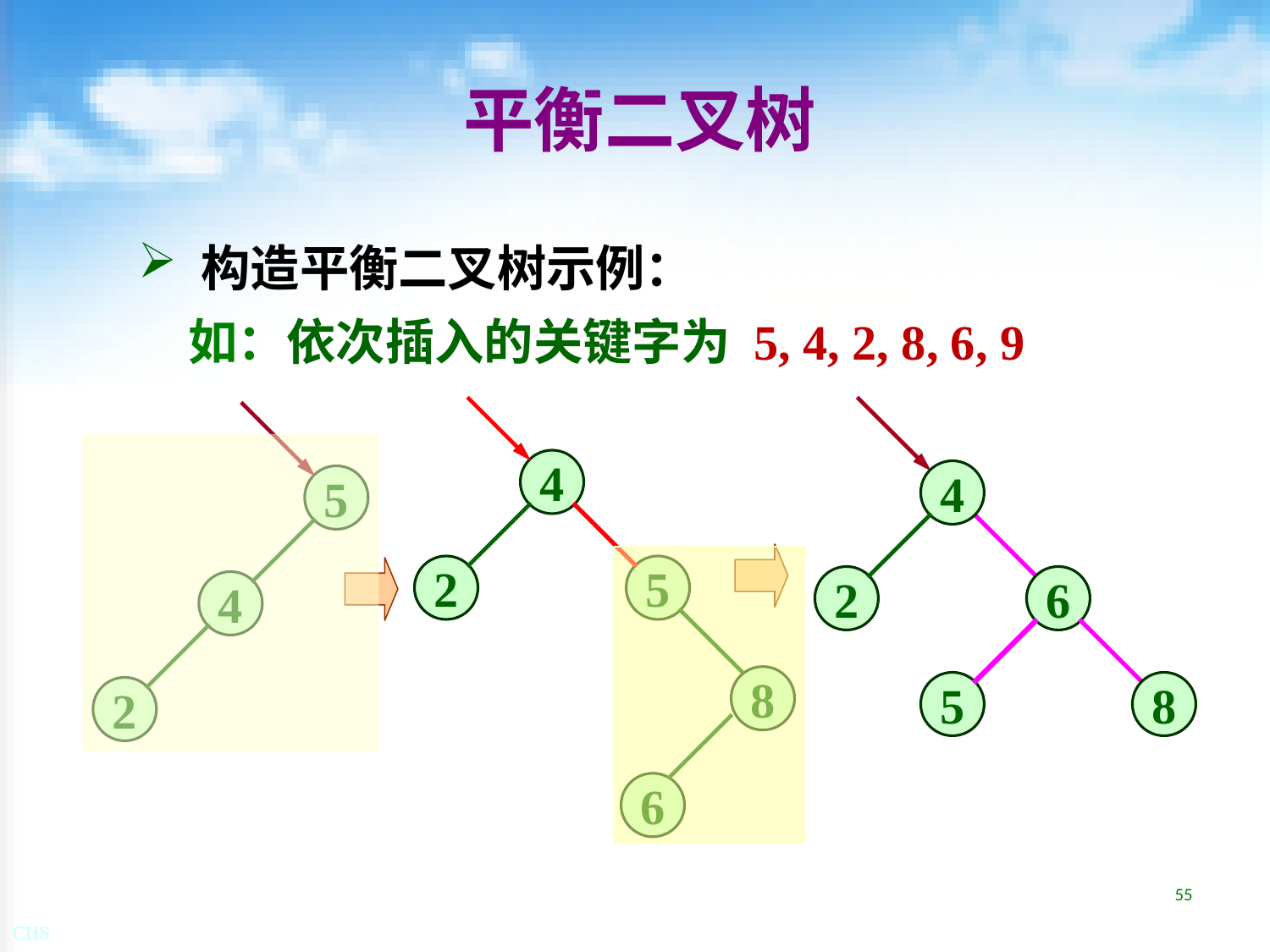

# 平衡二叉树
 构造平衡二叉树示例：
　如：依次插入的关键字为 5, 4, 2, 8, 6, 9

4
4
5

2
5

2
6
4

8
5
8
2

6
55